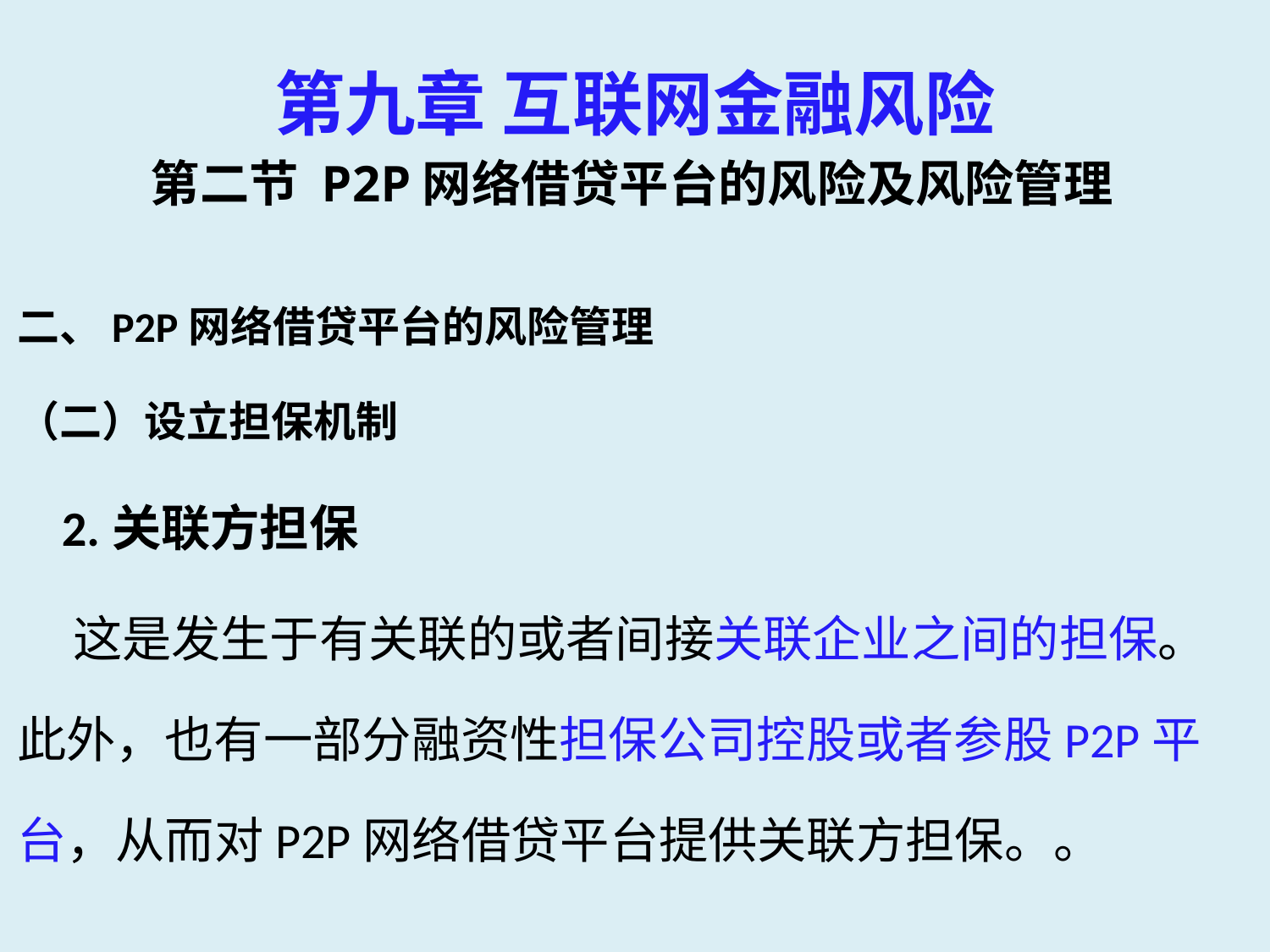

# 第九章 互联网金融风险
第二节 P2P网络借贷平台的风险及风险管理

二、P2P网络借贷平台的风险管理
（二）设立担保机制
    2.关联方担保
    这是发生于有关联的或者间接关联企业之间的担保。此外，也有一部分融资性担保公司控股或者参股P2P平台，从而对P2P网络借贷平台提供关联方担保。。
25